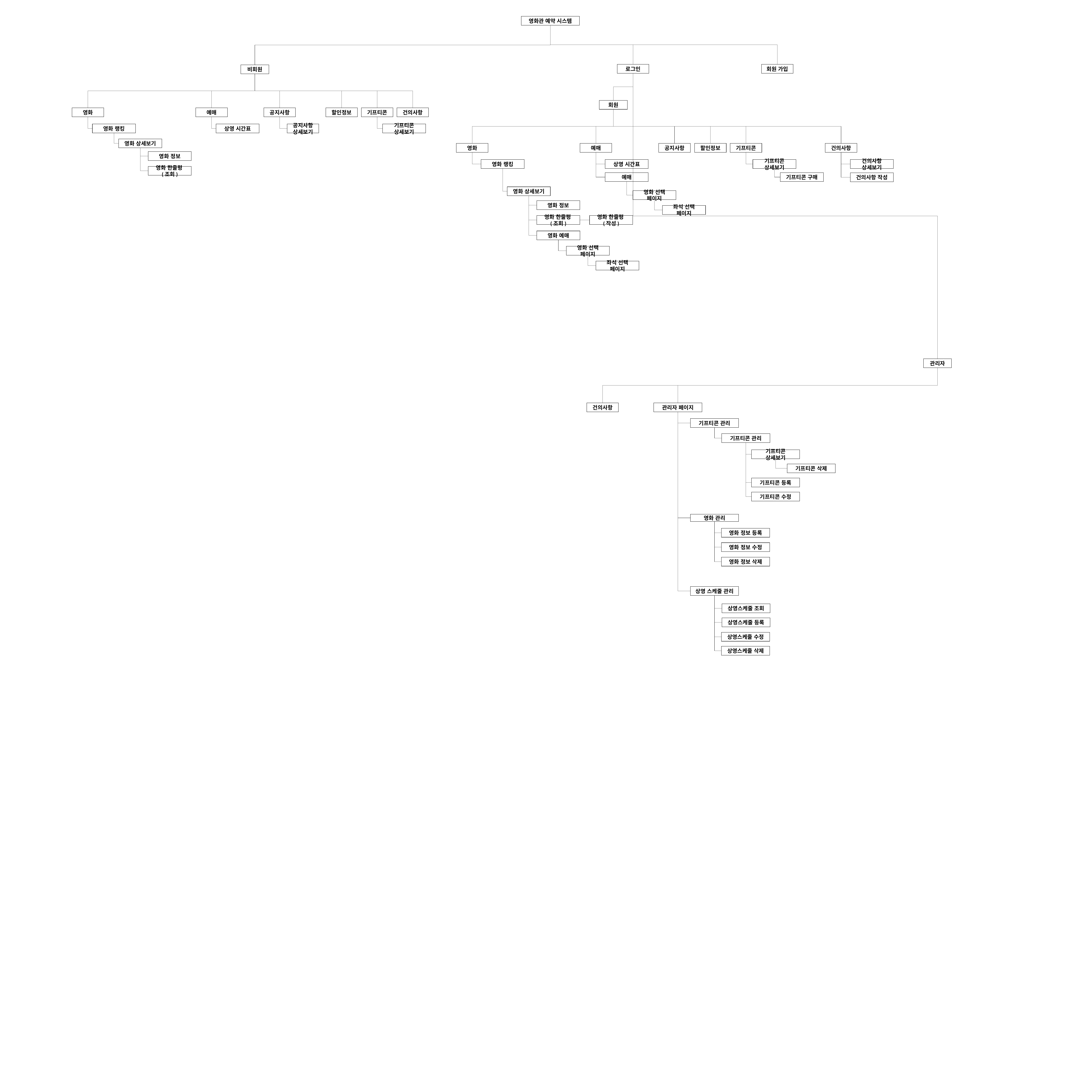

영화관 예약 시스템
회원 가입
로그인
비회원
회원
영화
예매
공지사항
할인정보
기프티콘
건의사항
영화 랭킹
상영 시간표
공지사항 상세보기
기프티콘 상세보기
영화 상세보기
영화
예매
공지사항
할인정보
기프티콘
건의사항
영화 정보
건의사항 상세보기
영화 랭킹
상영 시간표
기프티콘 상세보기
영화 한줄평(조회)
예매
기프티콘 구매
건의사항 작성
영화 상세보기
영화 선택 페이지
영화 정보
좌석 선택 페이지
영화 한줄평(조회)
영화 한줄평(작성)
영화 예매
영화 선택 페이지
좌석 선택 페이지
관리자
건의사항
관리자 페이지
기프티콘 관리
기프티콘 관리
기프티콘 상세보기
기프티콘 삭제
기프티콘 등록
기프티콘 수정
영화 관리
영화 정보 등록
영화 정보 수정
영화 정보 삭제
상영 스케줄 관리
상영스케줄 조회
상영스케줄 등록
상영스케줄 수정
상영스케줄 삭제